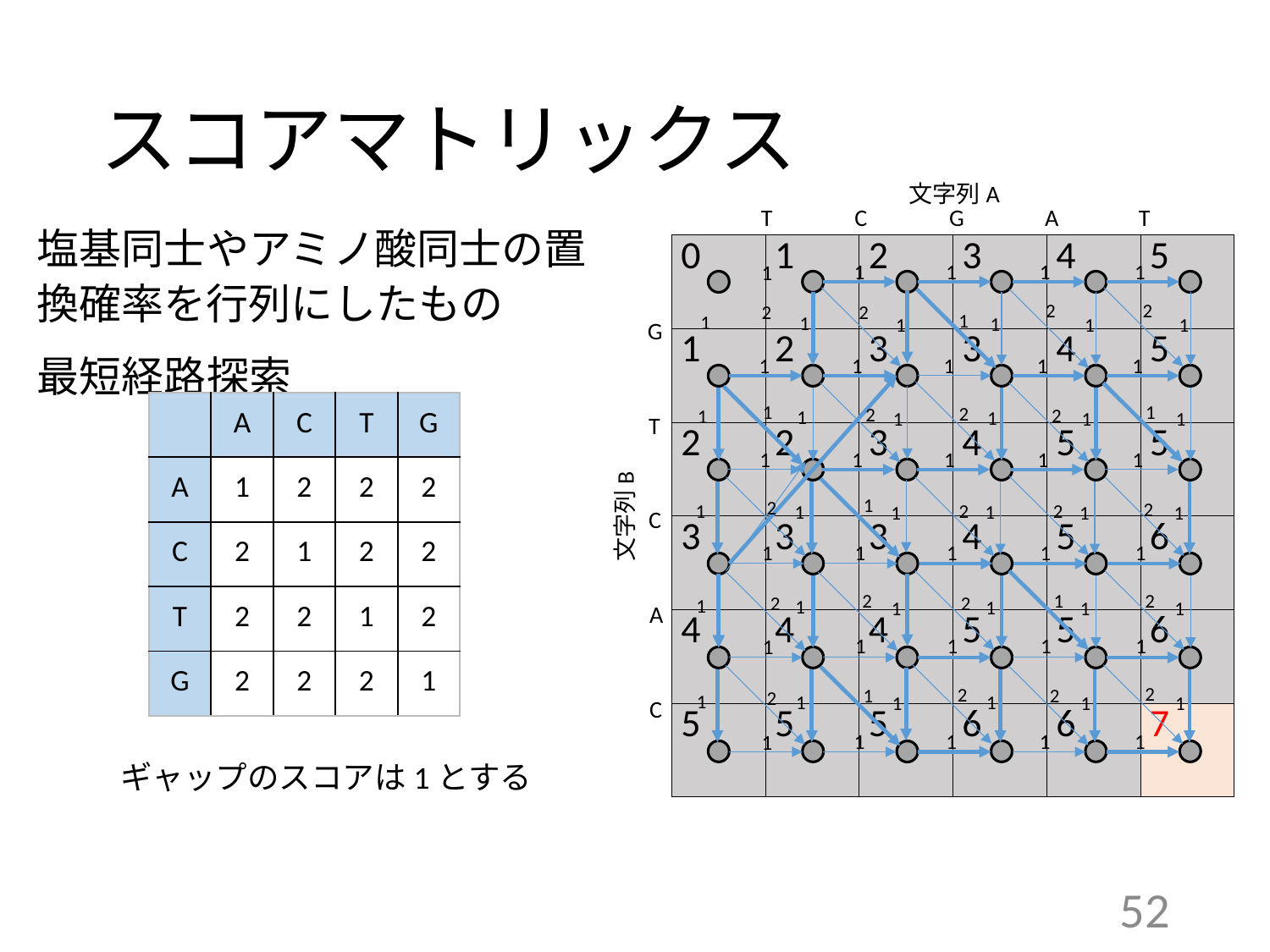

# スコアマトリックス
文字列A
T
C
G
A
T
塩基同士やアミノ酸同士の置換確率を行列にしたもの
最短経路探索

| 0 | 1 | 2 | 3 | 4 | 5 |
| --- | --- | --- | --- | --- | --- |
| 1 | 2 | 3 | 3 | 4 | 5 |
| 2 | 2 | 3 | 4 | 5 | 5 |
| 3 | 3 | 3 | 4 | 5 | 6 |
| 4 | 4 | 4 | 5 | 5 | 6 |
| 5 | 5 | 5 | 6 | 6 | 7 |
1
1
1
1
1

2
2
2
2
1
1
1
1
1
1
1
G
1
1
1
1
1

|  | A | C | T | G |
| --- | --- | --- | --- | --- |
| A | 1 | 2 | 2 | 2 |
| C | 2 | 1 | 2 | 2 |
| T | 2 | 2 | 1 | 2 |
| G | 2 | 2 | 2 | 1 |
1
1
2
2
2
1
1
1
1
1
1
T
1
1
1
1
1

1
2
2
1
2
2
1
1
1
1
1
文字列B
C
1
1
1
1
1

2
1
2
2
2
1
1
1
1
1
1
A
1
1
1
1
1

2
2
2
1
2
1
1
1
1
1
1
C
1
1
1
1
1

ギャップのスコアは1とする
52